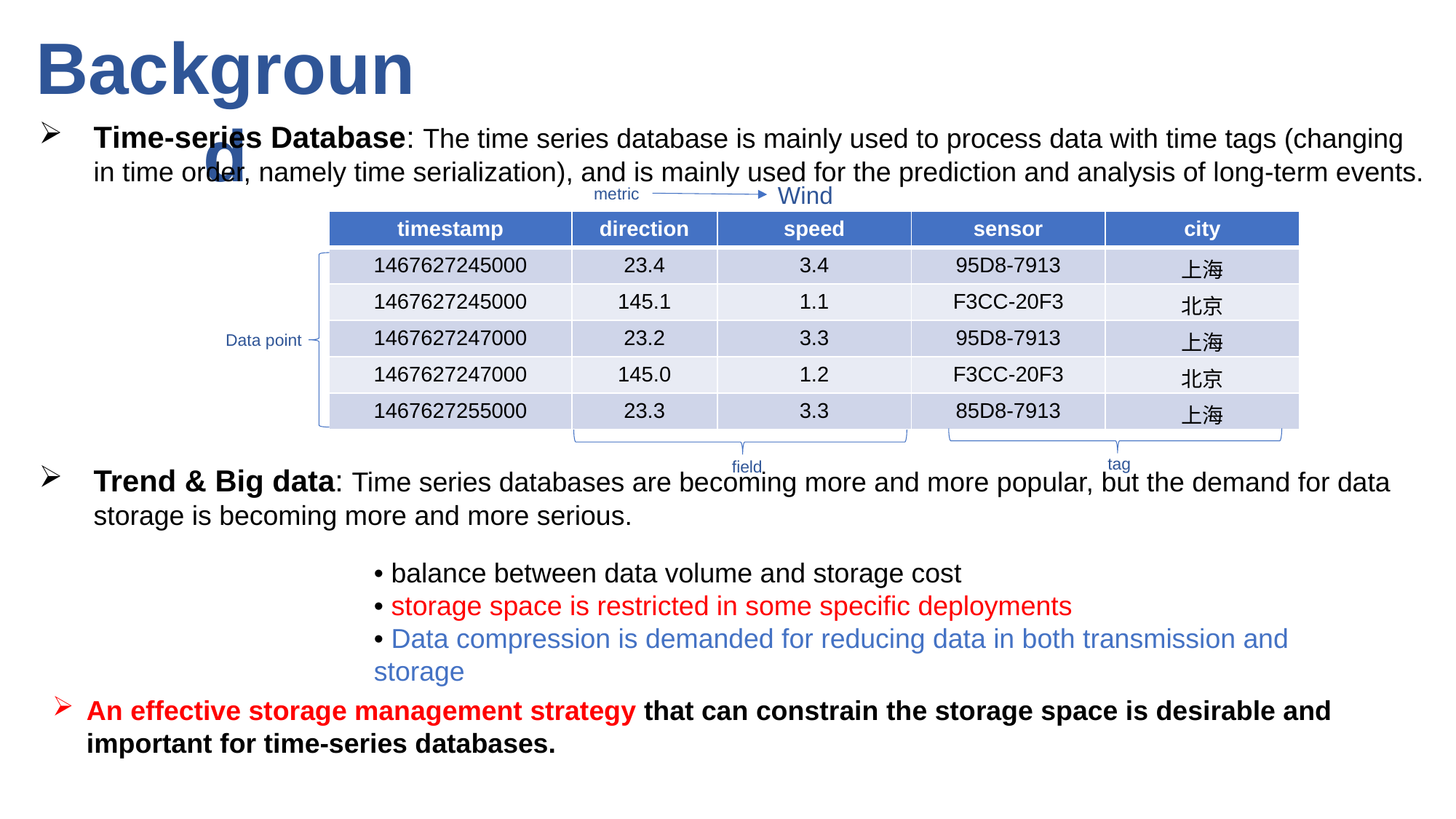

Background
Time-series Database: The time series database is mainly used to process data with time tags (changing in time order, namely time serialization), and is mainly used for the prediction and analysis of long-term events.
Wind
metric
| timestamp | direction | speed | sensor | city |
| --- | --- | --- | --- | --- |
| 1467627245000 | 23.4 | 3.4 | 95D8-7913 | 上海 |
| 1467627245000 | 145.1 | 1.1 | F3CC-20F3 | 北京 |
| 1467627247000 | 23.2 | 3.3 | 95D8-7913 | 上海 |
| 1467627247000 | 145.0 | 1.2 | F3CC-20F3 | 北京 |
| 1467627255000 | 23.3 | 3.3 | 85D8-7913 | 上海 |

Data point
tag
field
Trend & Big data: Time series databases are becoming more and more popular, but the demand for data storage is becoming more and more serious.
• balance between data volume and storage cost
• storage space is restricted in some specific deployments
• Data compression is demanded for reducing data in both transmission and storage
An effective storage management strategy that can constrain the storage space is desirable and important for time-series databases.